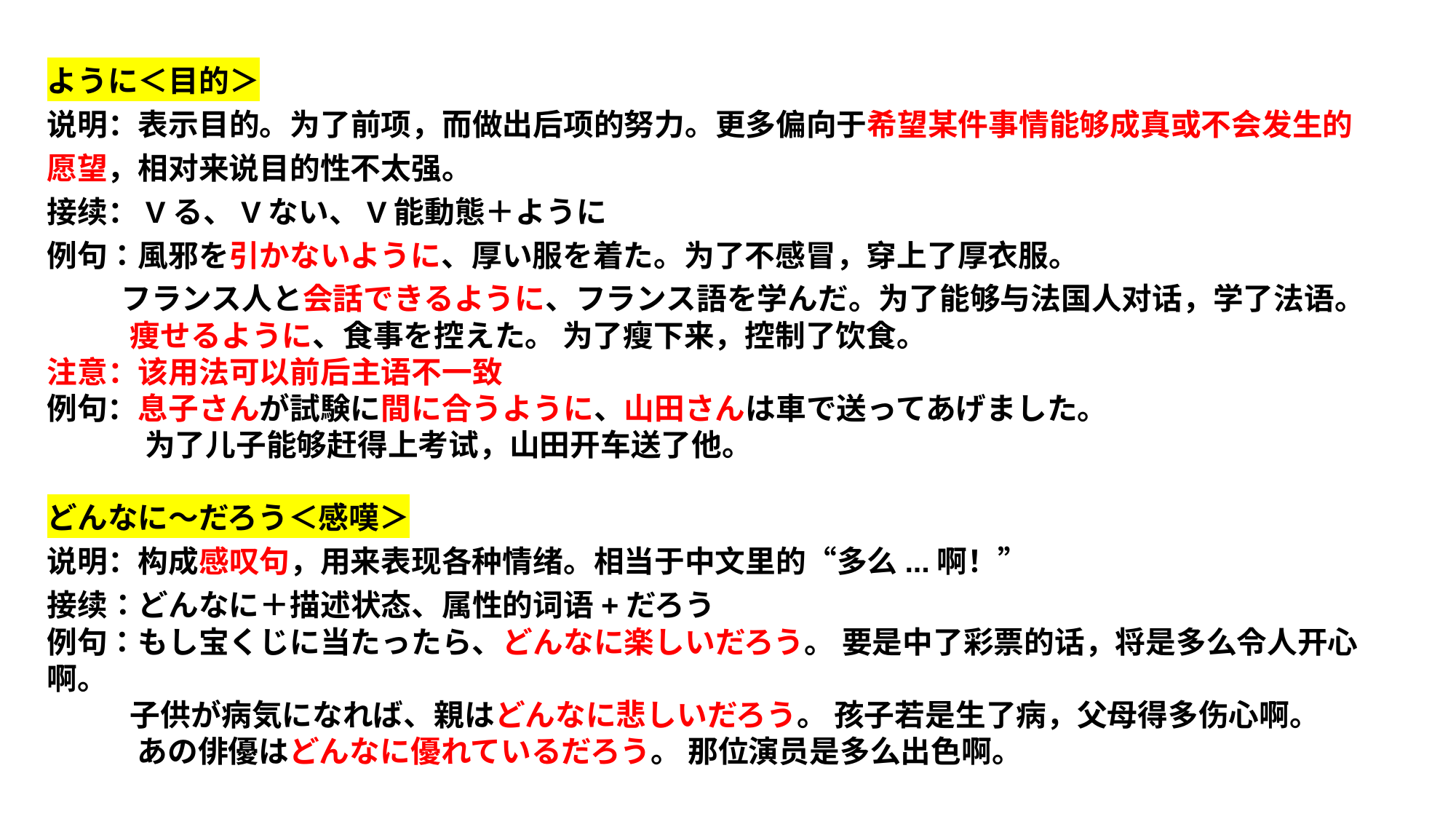

ように＜目的＞
说明：表示目的。为了前项，而做出后项的努力。更多偏向于希望某件事情能够成真或不会发生的愿望，相对来说目的性不太强。
接续：Vる、Vない、V能動態＋ように
例句：風邪を引かないように、厚い服を着た。为了不感冒，穿上了厚衣服。
        フランス人と会話できるように、フランス語を学んだ。为了能够与法国人对话，学了法语。
           痩せるように、食事を控えた。 为了瘦下来，控制了饮食。
注意：该用法可以前后主语不一致
例句：息子さんが試験に間に合うように、山田さんは車で送ってあげました。
　　　 为了儿子能够赶得上考试，山田开车送了他。

どんなに～だろう＜感嘆＞
说明：构成感叹句，用来表现各种情绪。相当于中文里的“多么...啊！”
接续：どんなに＋描述状态、属性的词语+だろう
例句：もし宝くじに当たったら、どんなに楽しいだろう。 要是中了彩票的话，将是多么令人开心啊。
           子供が病気になれば、親はどんなに悲しいだろう。 孩子若是生了病，父母得多伤心啊。
            あの俳優はどんなに優れているだろう。 那位演员是多么出色啊。